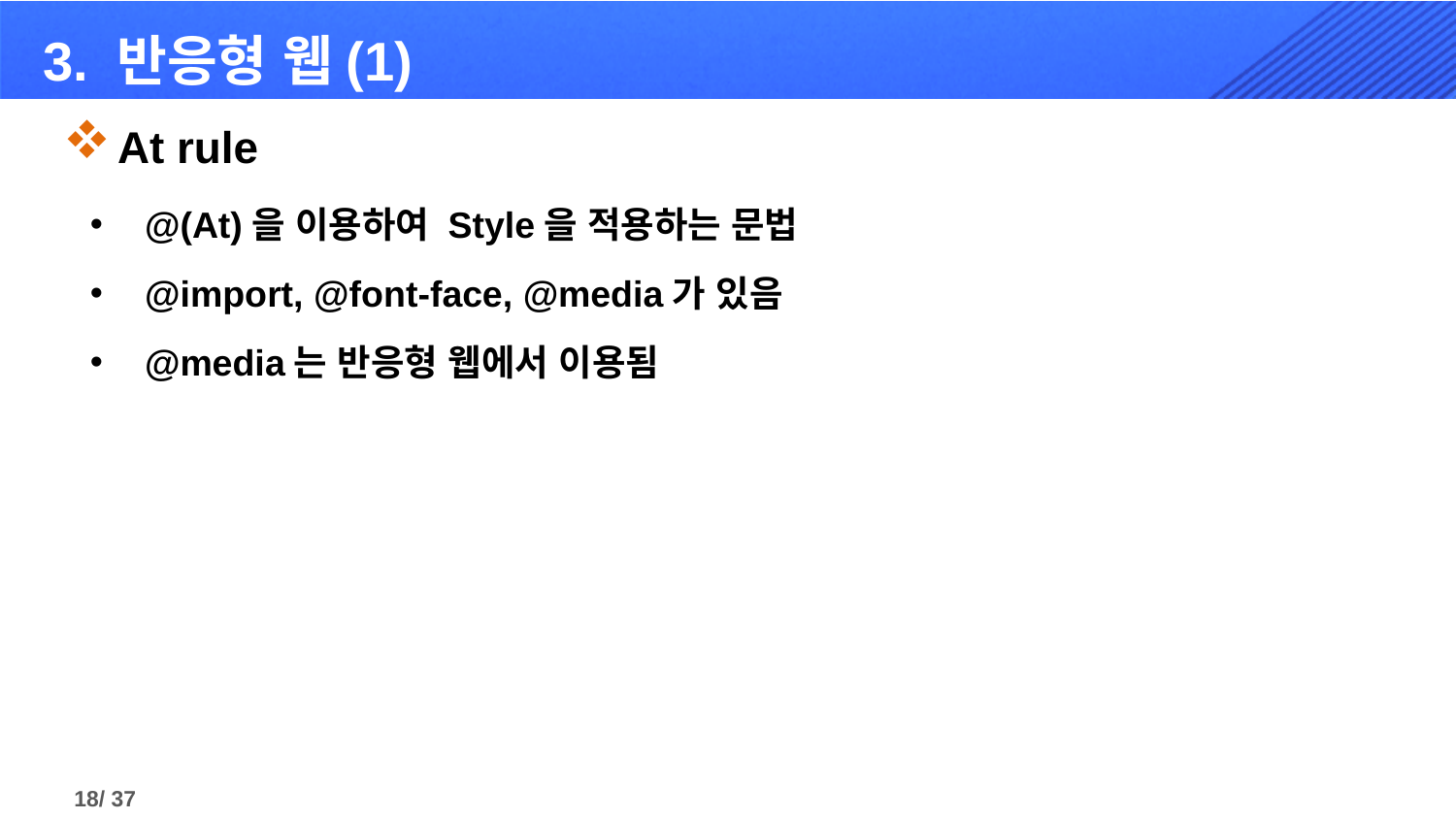

# 3. 반응형 웹(1)
At rule
@(At)을 이용하여 Style을 적용하는 문법
@import, @font-face, @media가 있음
@media는 반응형 웹에서 이용됨